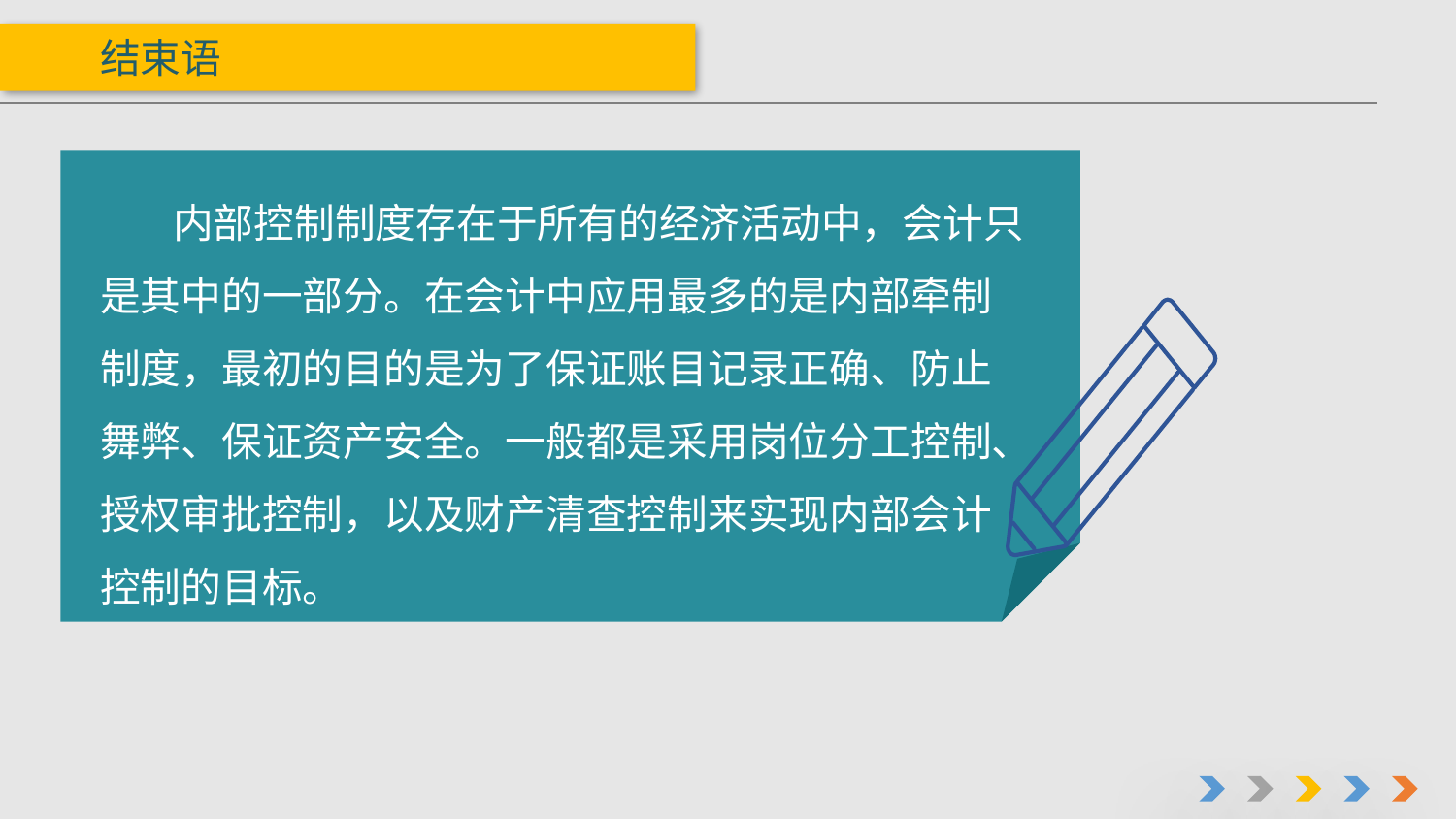

结束语

内部控制制度存在于所有的经济活动中，会计只是其中的一部分。在会计中应用最多的是内部牵制制度，最初的目的是为了保证账目记录正确、防止舞弊、保证资产安全。一般都是采用岗位分工控制、授权审批控制，以及财产清查控制来实现内部会计控制的目标。